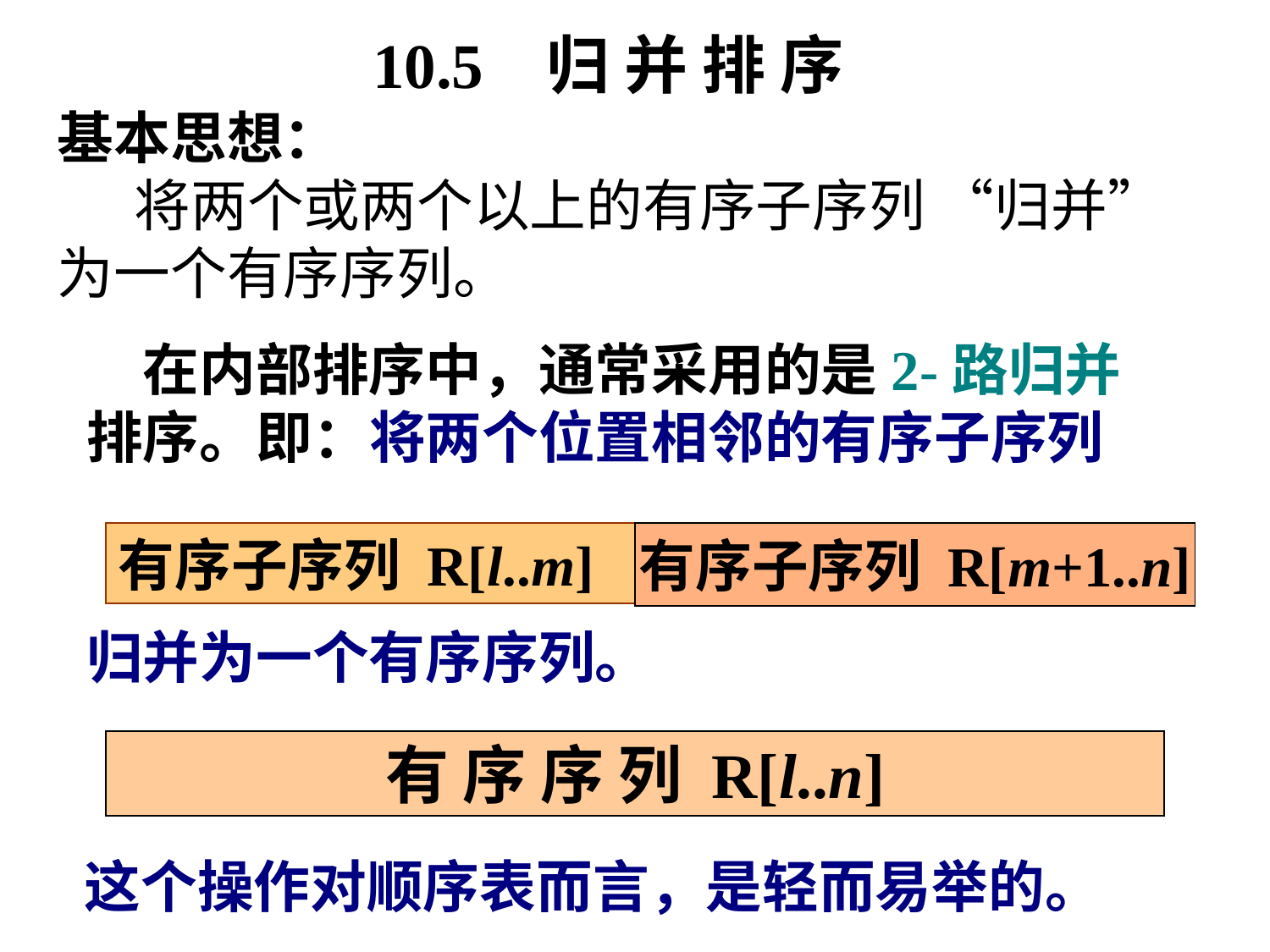

10.5   归 并 排 序
基本思想：
     将两个或两个以上的有序子序列 “归并” 为一个有序序列。
　在内部排序中，通常采用的是2-路归并排序。即：将两个位置相邻的有序子序列
有序子序列 R[l..m]
有序子序列 R[m+1..n]
归并为一个有序序列。
有 序 序 列 R[l..n]
这个操作对顺序表而言，是轻而易举的。